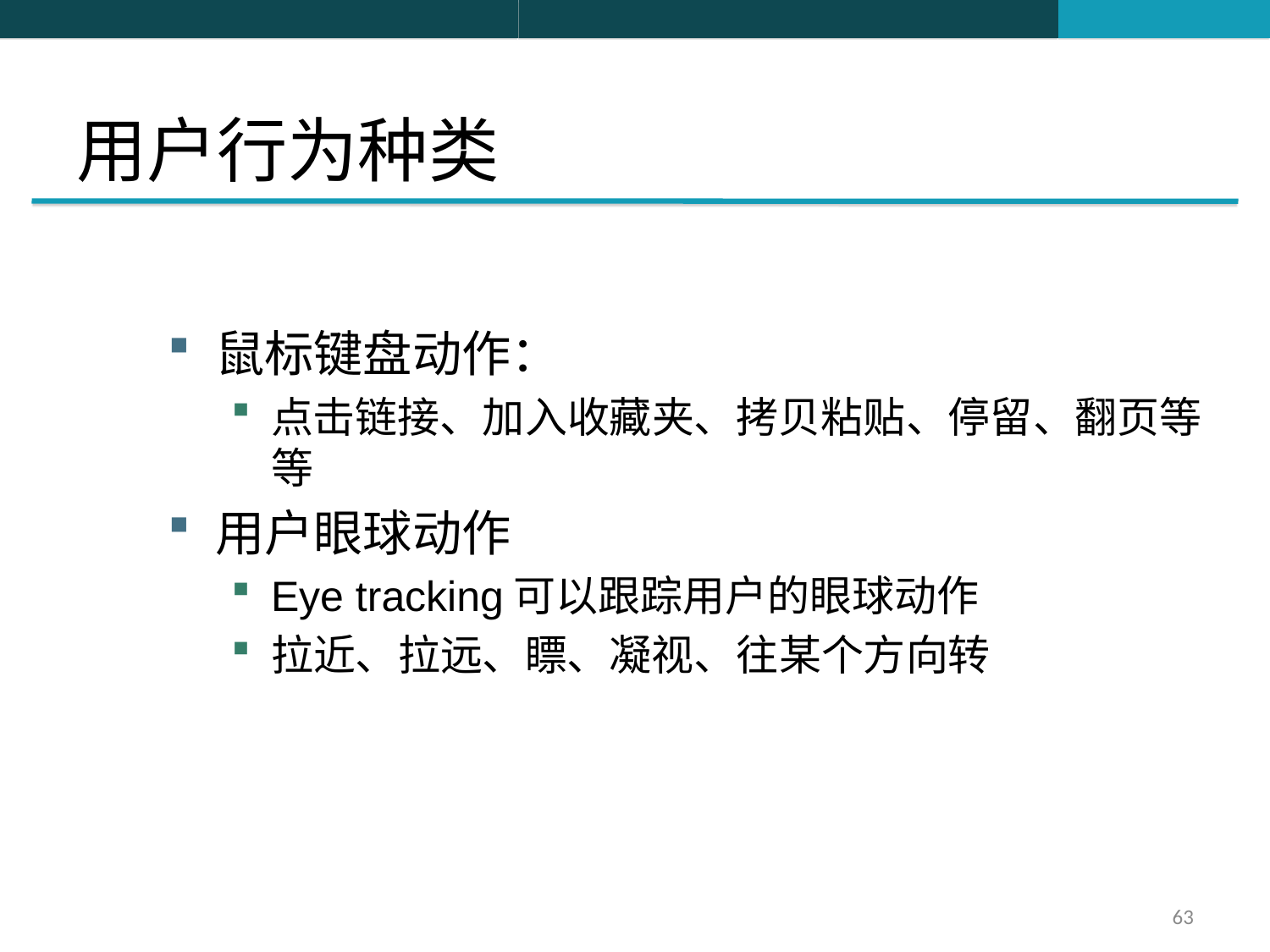

# 用户行为种类
鼠标键盘动作：
点击链接、加入收藏夹、拷贝粘贴、停留、翻页等等
用户眼球动作
Eye tracking可以跟踪用户的眼球动作
拉近、拉远、瞟、凝视、往某个方向转

63